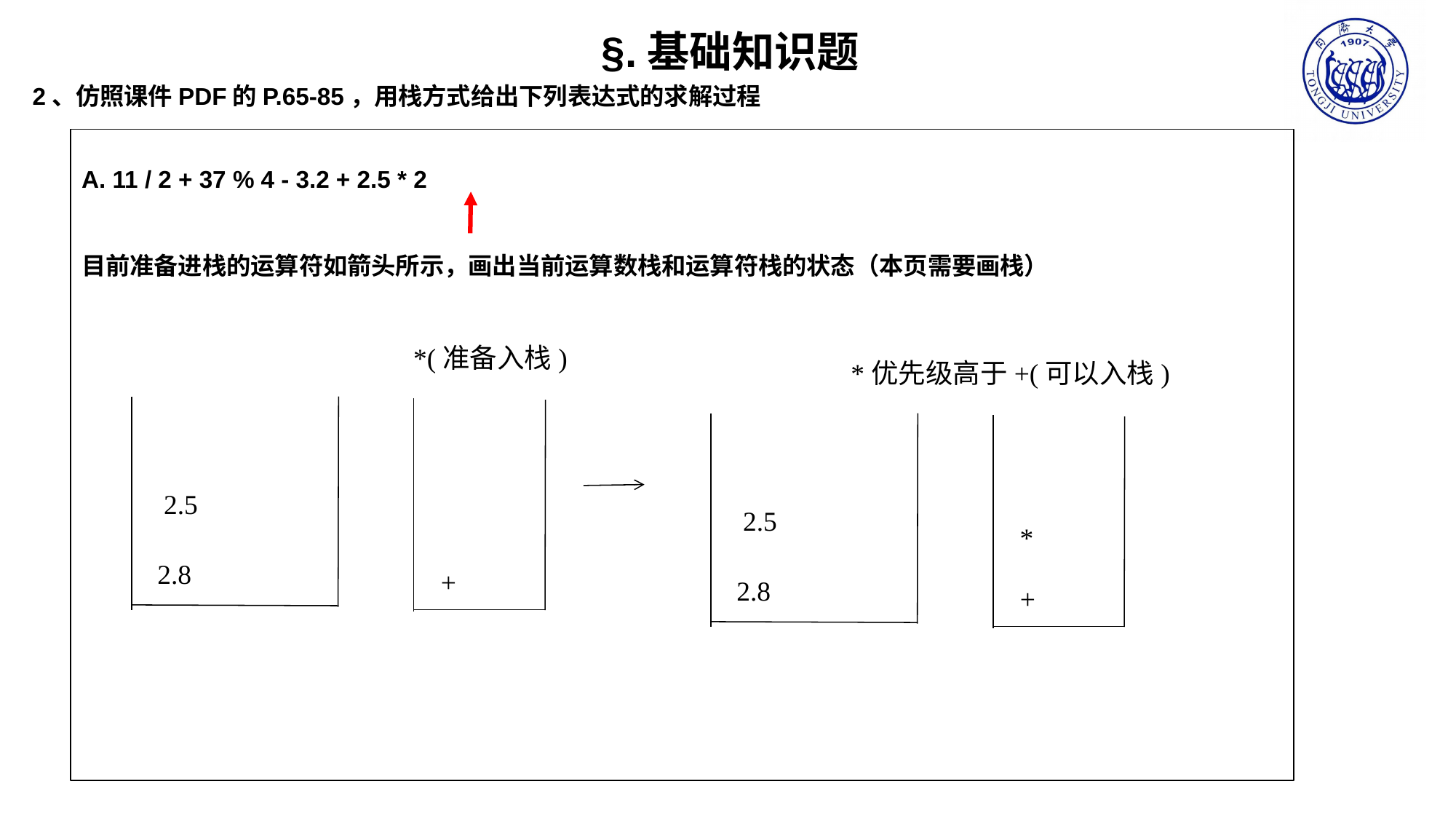

§.基础知识题
2、仿照课件PDF的P.65-85，用栈方式给出下列表达式的求解过程

A. 11 / 2 + 37 % 4 - 3.2 + 2.5 * 2

目前准备进栈的运算符如箭头所示，画出当前运算数栈和运算符栈的状态（本页需要画栈）

*(准备入栈)
*优先级高于+(可以入栈)
2.5
2.5
*
2.8
+
2.8
+